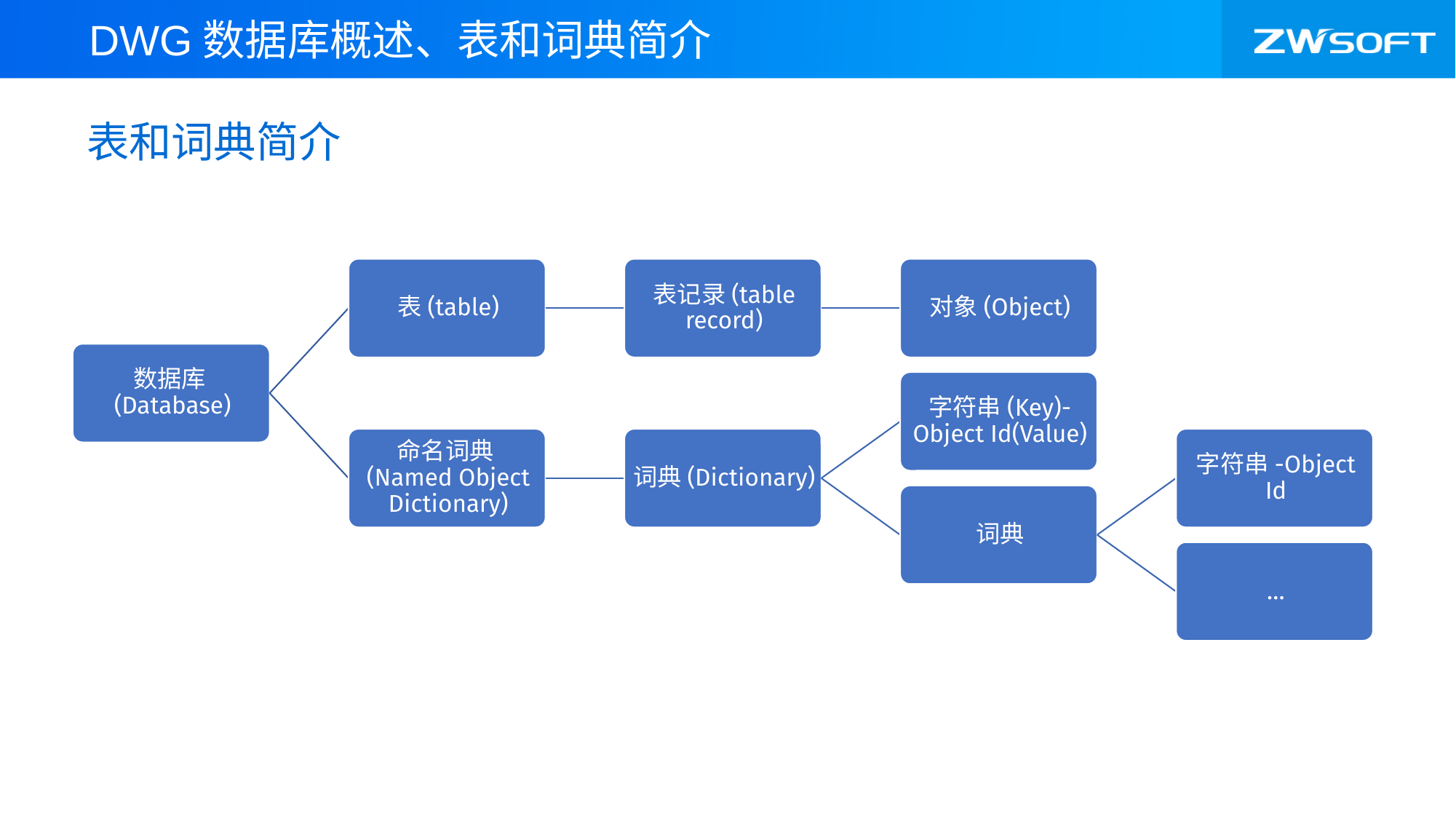

DWG数据库概述、表和词典简介
数据库(Database)

表(table)

表记录(table record)

对象(Object)

命名词典(Named Object Dictionary)

词典(Dictionary)

字符串(Key)-Object Id(Value)

词典

字符串-Object Id

…
# 表和词典简介